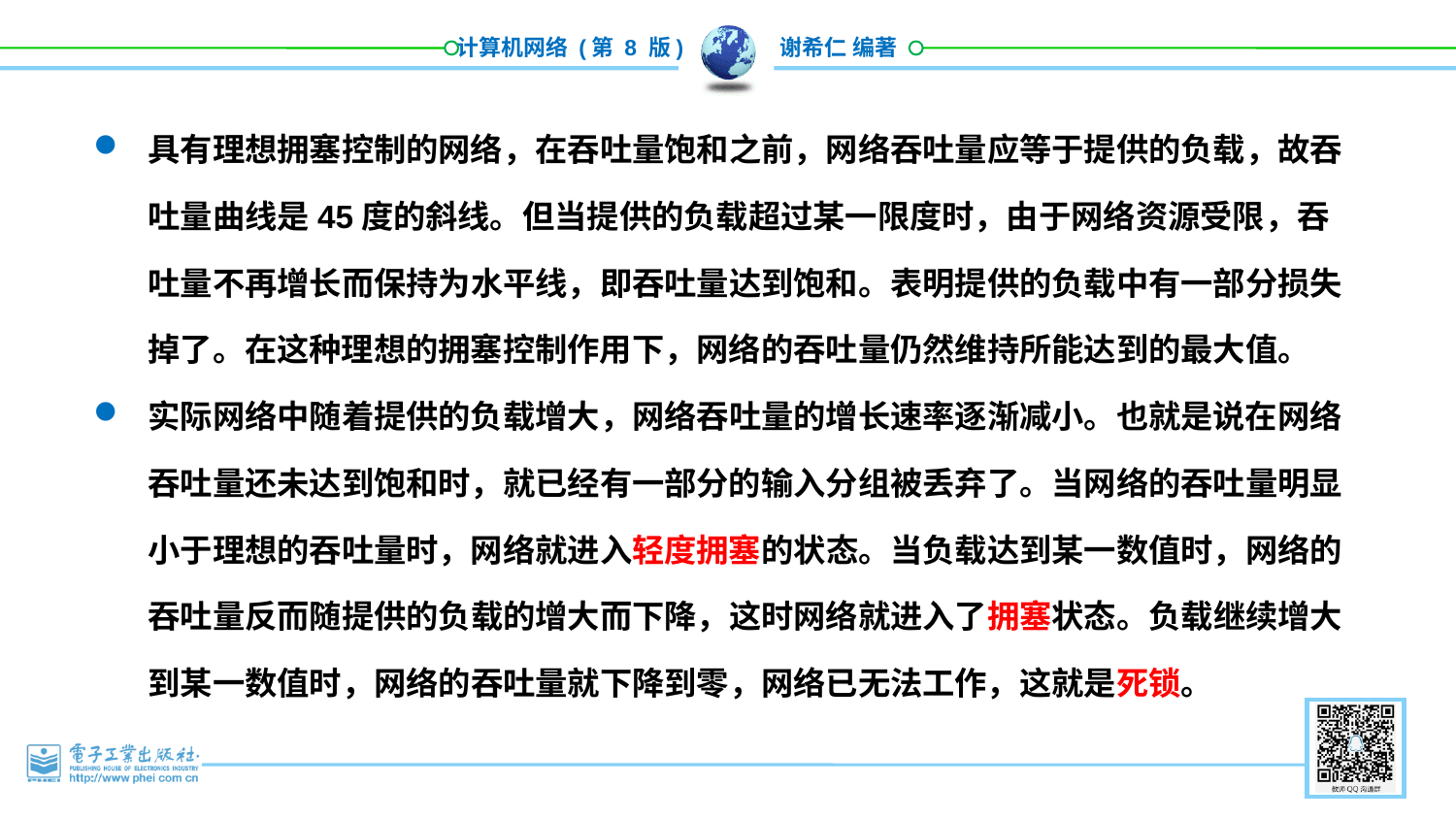

拥塞控制的
具有理想拥塞控制的网络，在吞吐量饱和之前，网络吞吐量应等于提供的负载，故吞吐量曲线是45度的斜线。但当提供的负载超过某一限度时，由于网络资源受限，吞吐量不再增长而保持为水平线，即吞吐量达到饱和。表明提供的负载中有一部分损失掉了。在这种理想的拥塞控制作用下，网络的吞吐量仍然维持所能达到的最大值。
实际网络中随着提供的负载增大，网络吞吐量的增长速率逐渐减小。也就是说在网络吞吐量还未达到饱和时，就已经有一部分的输入分组被丢弃了。当网络的吞吐量明显小于理想的吞吐量时，网络就进入轻度拥塞的状态。当负载达到某一数值时，网络的吞吐量反而随提供的负载的增大而下降，这时网络就进入了拥塞状态。负载继续增大到某一数值时，网络的吞吐量就下降到零，网络已无法工作，这就是死锁。